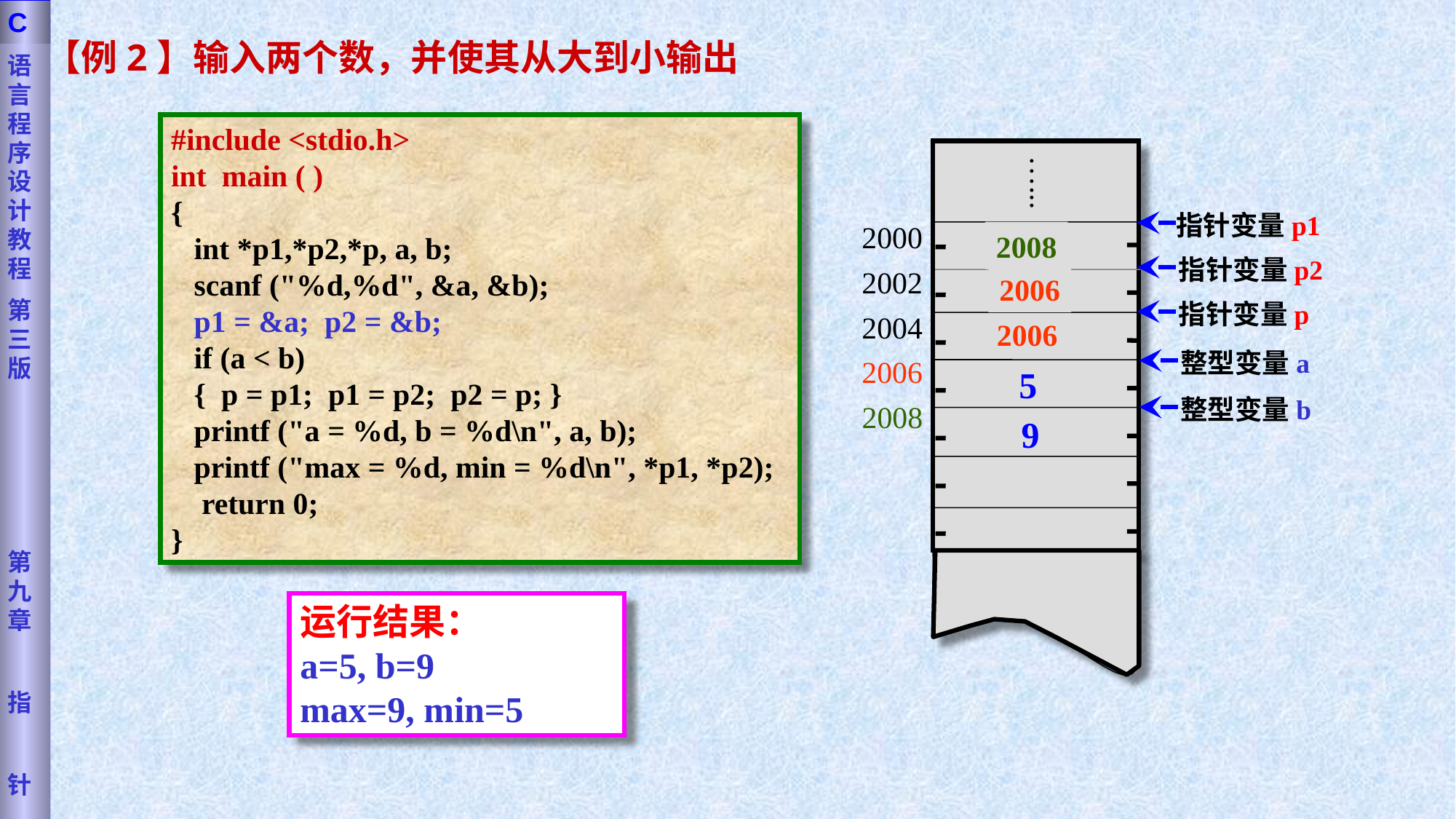

语言程序设计教程
第三版

第九章

指

针
C
【例2】输入两个数，并使其从大到小输出
#include <stdio.h>
int  main ( )
{
   int *p1,*p2,*p, a, b;
   scanf ("%d,%d", &a, &b);
   p1 = &a;  p2 = &b;
   if (a < b)
   {  p = p1;  p1 = p2;  p2 = p; }
   printf ("a = %d, b = %d\n", a, b);
   printf ("max = %d, min = %d\n", *p1, *p2);
    return 0;
}

…...
指针变量p1

2000
2002
2004
2006
2008

2008

2006

  指针变量p2

2008
2006

  指针变量p

2006

  整型变量a

5

  整型变量b

9

…...
运行结果：
a=5, b=9
max=9, min=5